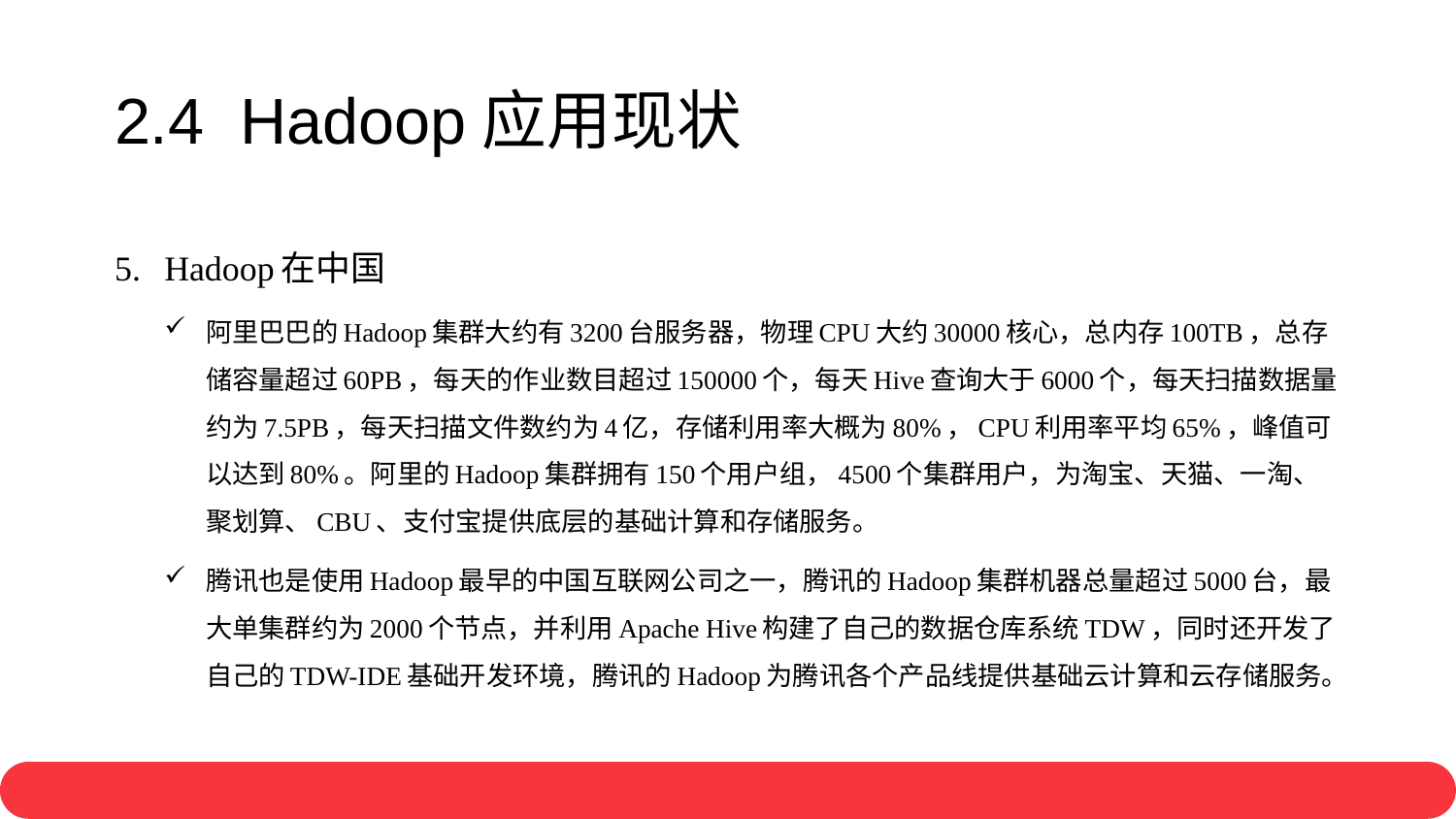

# 2.4  Hadoop应用现状
Hadoop在中国
阿里巴巴的Hadoop集群大约有3200台服务器，物理CPU大约30000核心，总内存100TB，总存储容量超过60PB，每天的作业数目超过150000个，每天Hive查询大于6000个，每天扫描数据量约为7.5PB，每天扫描文件数约为4亿，存储利用率大概为80%，CPU利用率平均65%，峰值可以达到80%。阿里的Hadoop集群拥有150个用户组，4500个集群用户，为淘宝、天猫、一淘、聚划算、CBU、支付宝提供底层的基础计算和存储服务。
腾讯也是使用Hadoop最早的中国互联网公司之一，腾讯的Hadoop集群机器总量超过5000台，最大单集群约为2000个节点，并利用Apache Hive构建了自己的数据仓库系统TDW，同时还开发了自己的TDW-IDE基础开发环境，腾讯的Hadoop为腾讯各个产品线提供基础云计算和云存储服务。